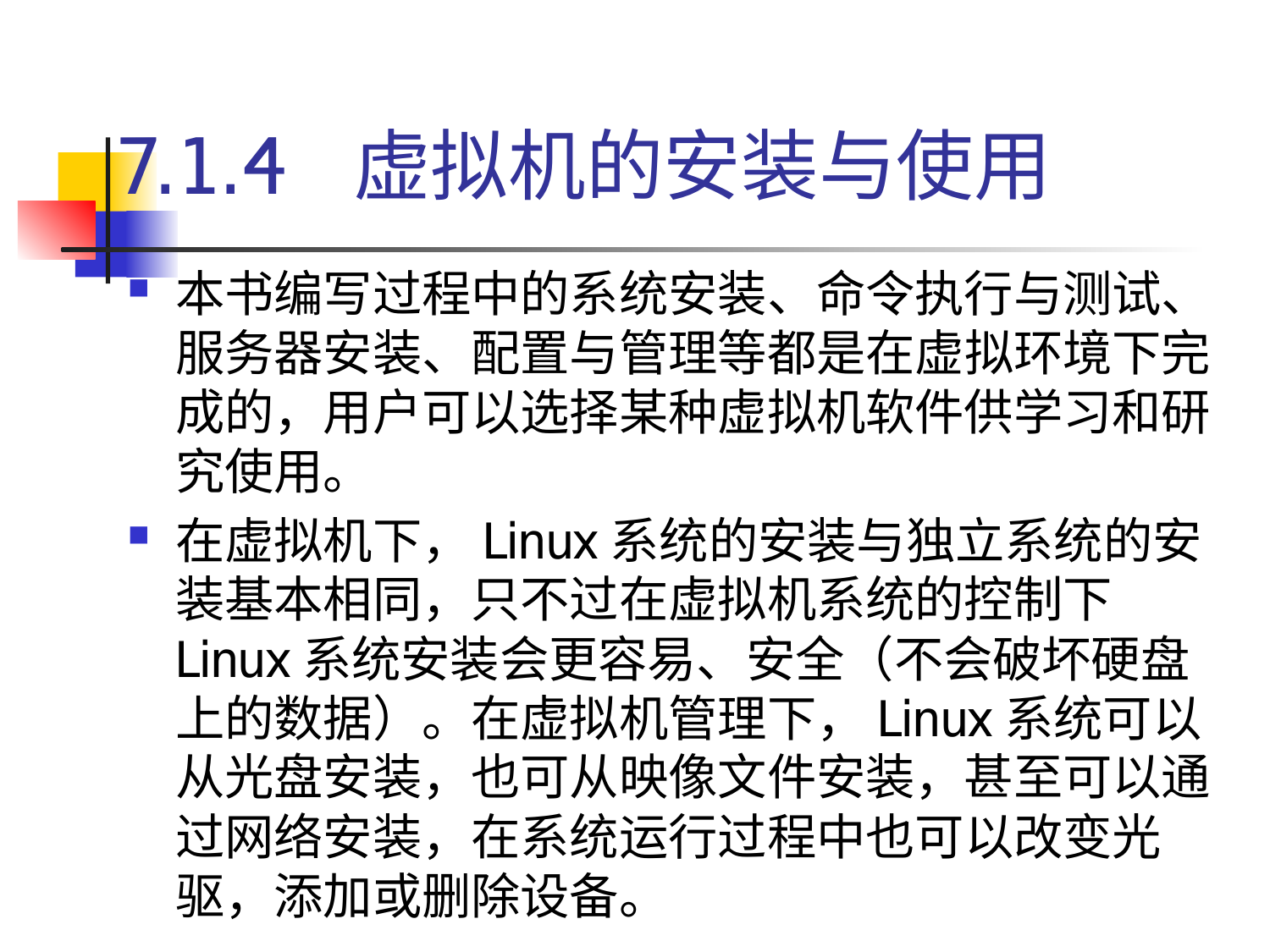

# 7.1.4  虚拟机的安装与使用
本书编写过程中的系统安装、命令执行与测试、服务器安装、配置与管理等都是在虚拟环境下完成的，用户可以选择某种虚拟机软件供学习和研究使用。
在虚拟机下，Linux系统的安装与独立系统的安装基本相同，只不过在虚拟机系统的控制下Linux系统安装会更容易、安全（不会破坏硬盘上的数据）。在虚拟机管理下，Linux系统可以从光盘安装，也可从映像文件安装，甚至可以通过网络安装，在系统运行过程中也可以改变光驱，添加或删除设备。